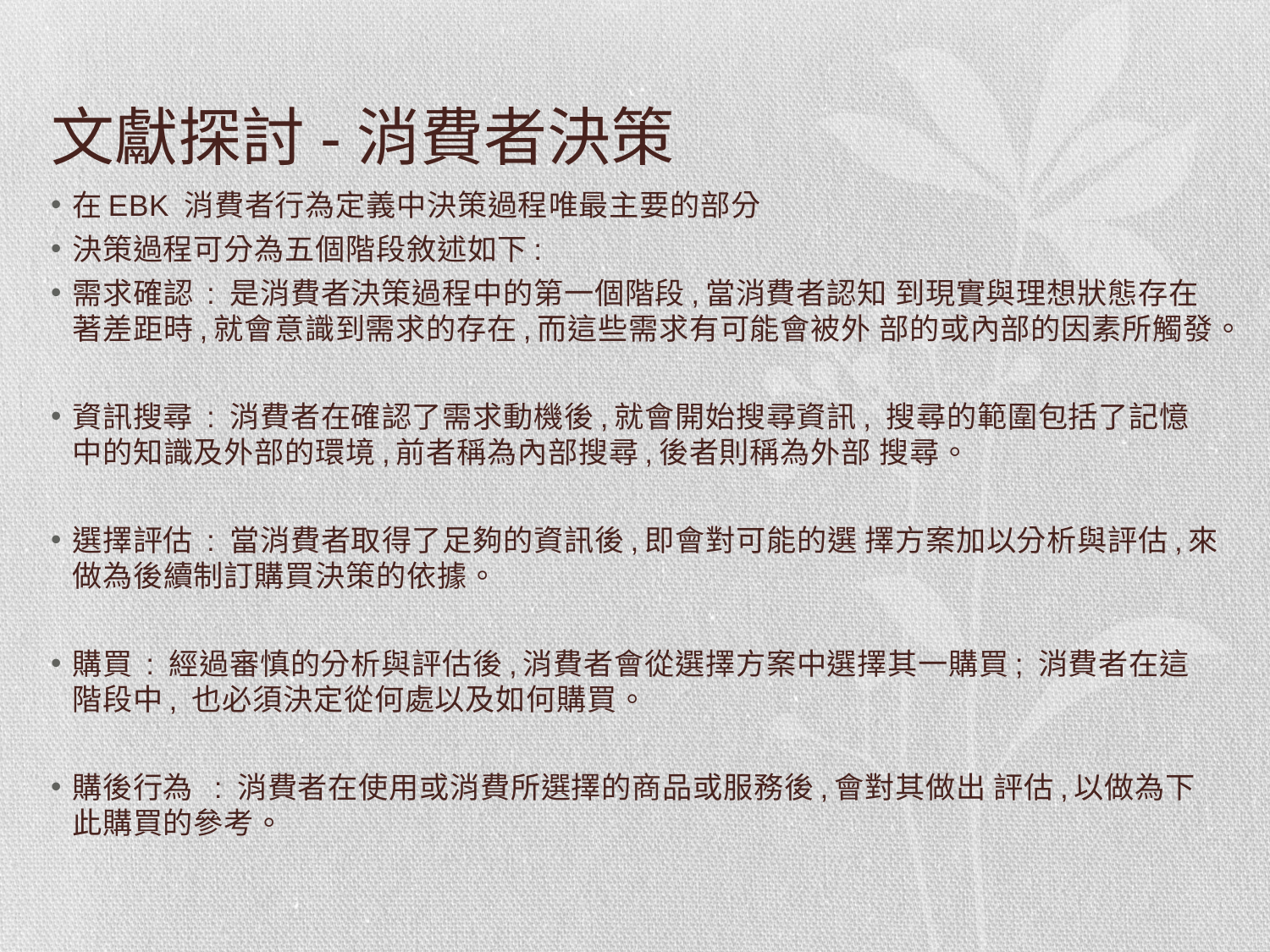

# 文獻探討-消費者決策
在EBK 消費者行為定義中決策過程唯最主要的部分
決策過程可分為五個階段敘述如下:
需求確認 : 是消費者決策過程中的第一個階段,當消費者認知 到現實與理想狀態存在著差距時,就會意識到需求的存在,而這些需求有可能會被外 部的或內部的因素所觸發。

資訊搜尋 : 消費者在確認了需求動機後,就會開始搜尋資訊, 搜尋的範圍包括了記憶中的知識及外部的環境,前者稱為內部搜尋,後者則稱為外部 搜尋。

選擇評估 : 當消費者取得了足夠的資訊後,即會對可能的選 擇方案加以分析與評估,來做為後續制訂購買決策的依據。

購買 : 經過審慎的分析與評估後,消費者會從選擇方案中選擇其一購買; 消費者在這階段中, 也必須決定從何處以及如何購買。

購後行為  : 消費者在使用或消費所選擇的商品或服務後,會對其做出 評估,以做為下此購買的參考。